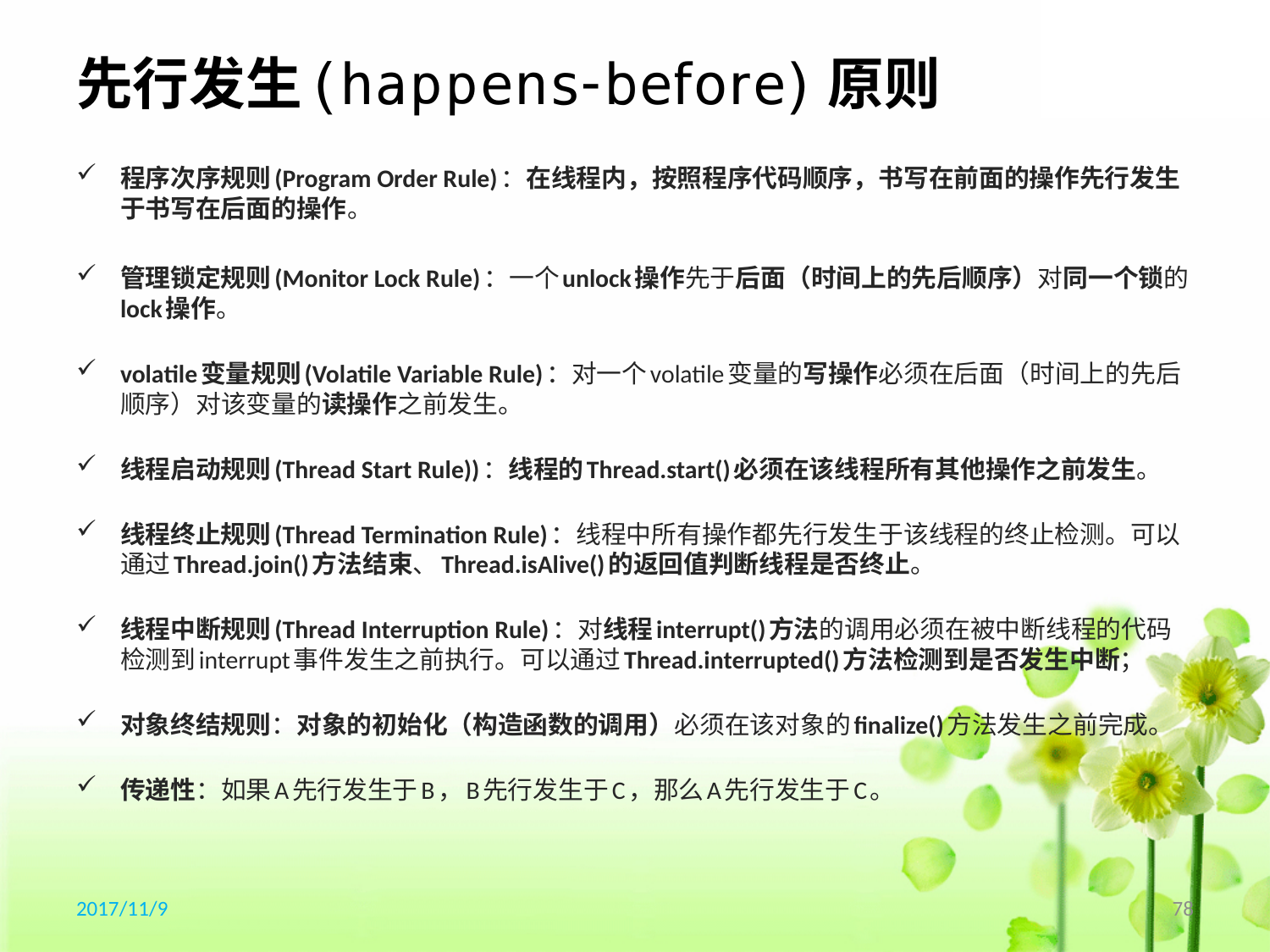

# 先行发生(happens-before)原则
程序次序规则(Program Order Rule)：在线程内，按照程序代码顺序，书写在前面的操作先行发生于书写在后面的操作。

管理锁定规则(Monitor Lock Rule)：一个unlock操作先于后面（时间上的先后顺序）对同一个锁的lock操作。
volatile变量规则(Volatile Variable Rule)：对一个volatile变量的写操作必须在后面（时间上的先后顺序）对该变量的读操作之前发生。
线程启动规则(Thread Start Rule))：线程的Thread.start()必须在该线程所有其他操作之前发生。
线程终止规则(Thread Termination Rule)：线程中所有操作都先行发生于该线程的终止检测。可以通过Thread.join()方法结束、Thread.isAlive()的返回值判断线程是否终止。
线程中断规则(Thread Interruption Rule)：对线程interrupt()方法的调用必须在被中断线程的代码检测到interrupt事件发生之前执行。可以通过Thread.interrupted()方法检测到是否发生中断；
对象终结规则：对象的初始化（构造函数的调用）必须在该对象的finalize()方法发生之前完成。
传递性：如果A先行发生于B，B先行发生于C，那么A先行发生于C。
2017/11/9
78